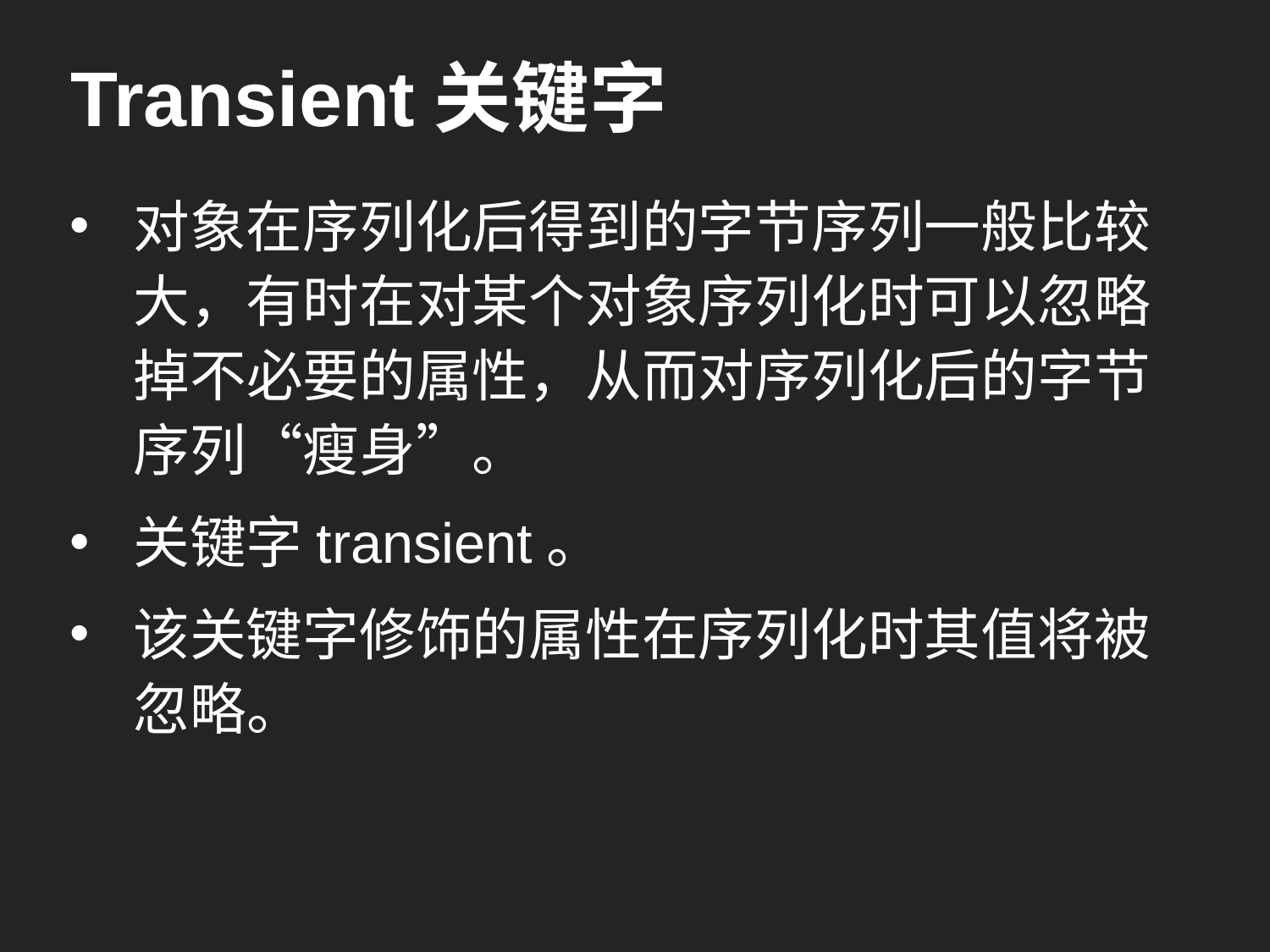

# Transient关键字
对象在序列化后得到的字节序列一般比较大，有时在对某个对象序列化时可以忽略掉不必要的属性，从而对序列化后的字节序列“瘦身”。
关键字transient。
该关键字修饰的属性在序列化时其值将被忽略。